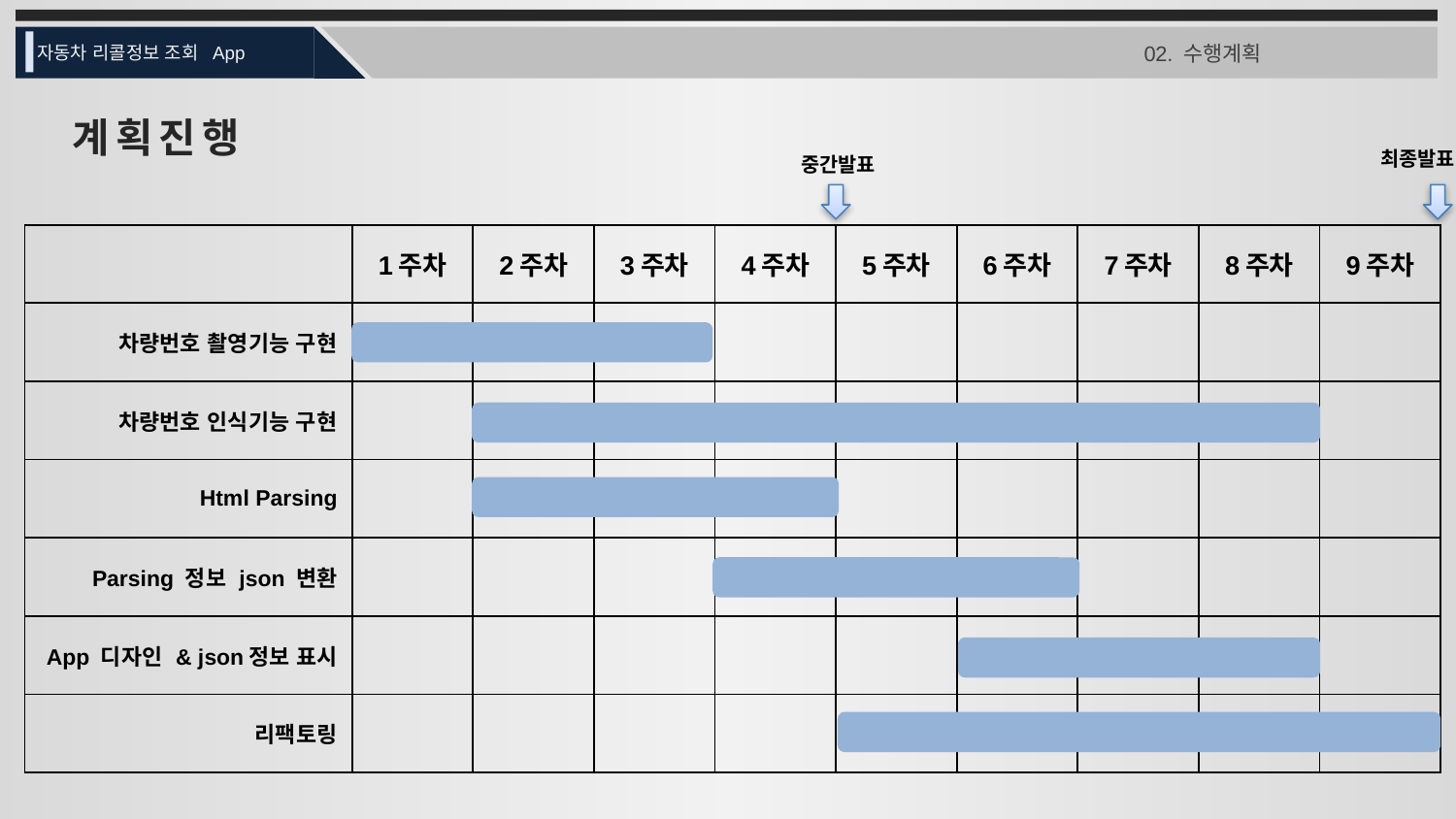

02. 수행계획
자동차 리콜정보 조회  App
계획진행
최종발표
중간발표

|  | 1주차 | 2주차 | 3주차 | 4주차 | 5주차 | 6주차 | 7주차 | 8주차 | 9주차 |
| --- | --- | --- | --- | --- | --- | --- | --- | --- | --- |
| 차량번호 촬영기능 구현 |  |  |  |  |  |  |  |  |  |
| 차량번호 인식기능 구현 |  |  |  |  |  |  |  |  |  |
| Html Parsing |  |  |  |  |  |  |  |  |  |
| Parsing 정보 json 변환 |  |  |  |  |  |  |  |  |  |
| App 디자인 & json정보 표시 |  |  |  |  |  |  |  |  |  |
| 리팩토링 |  |  |  |  |  |  |  |  |  |